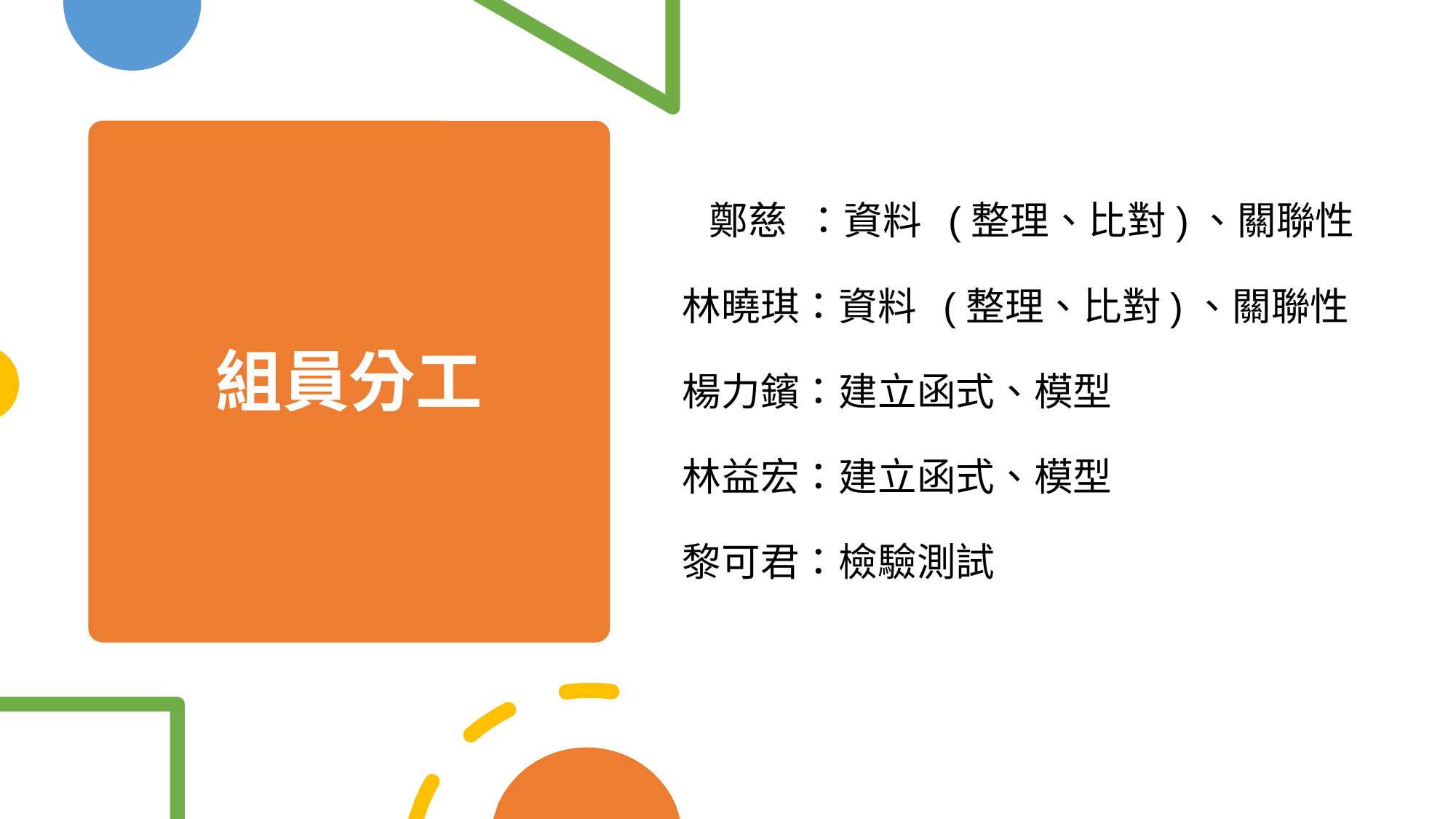

鄭慈  ：資料  (整理、比對)、關聯性
林曉琪：資料  (整理、比對)、關聯性
楊力鑌：建立函式、模型
林益宏：建立函式、模型
黎可君：檢驗測試
# 組員分工